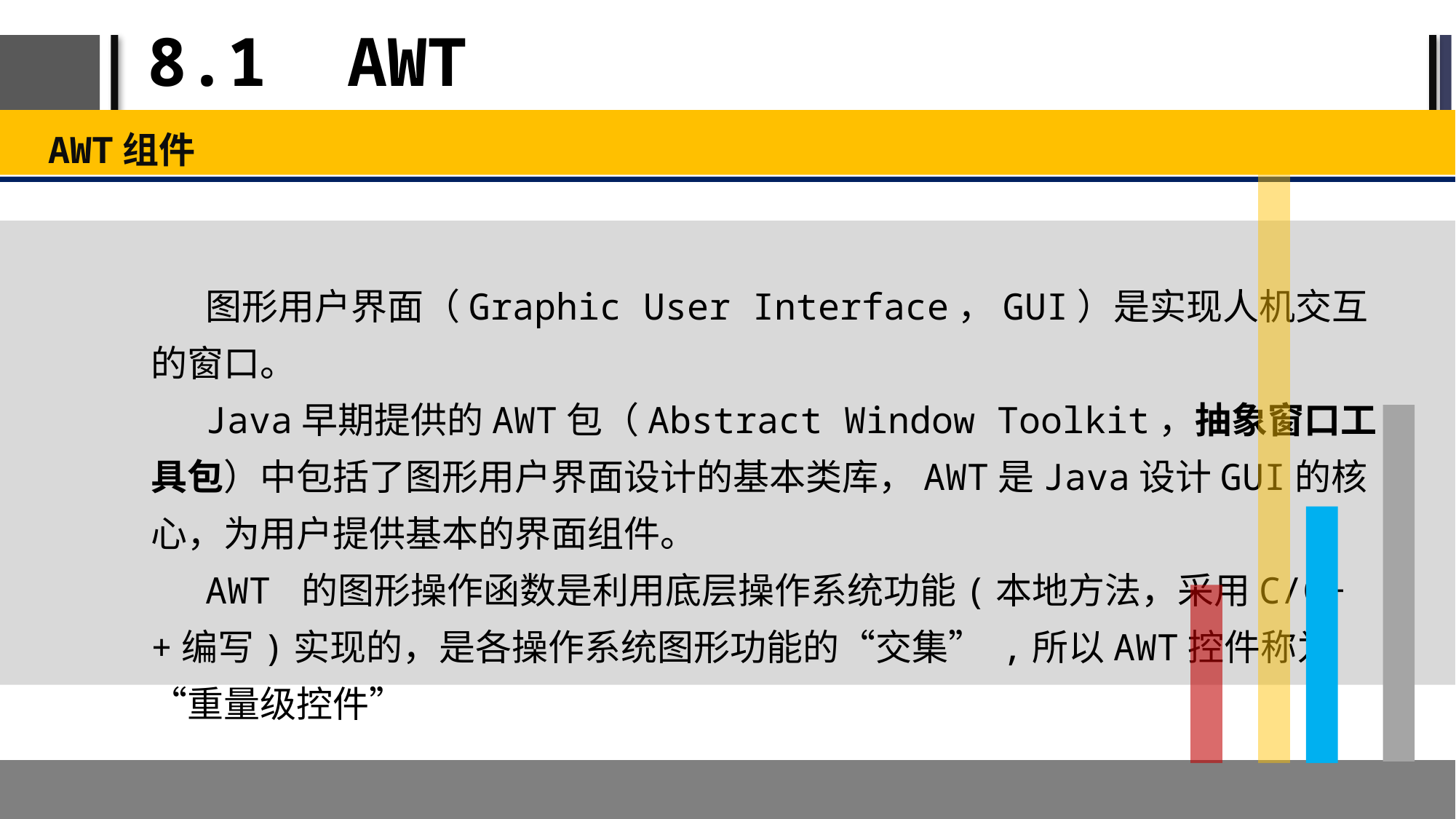

# 8.1  AWT

AWT组件

图形用户界面（Graphic User Interface，GUI）是实现人机交互的窗口。
Java早期提供的AWT包（Abstract Window Toolkit，抽象窗口工具包）中包括了图形用户界面设计的基本类库，AWT是Java设计GUI的核心，为用户提供基本的界面组件。
AWT 的图形操作函数是利用底层操作系统功能(本地方法，采用C/C++编写)实现的，是各操作系统图形功能的“交集” ,所以AWT控件称为“重量级控件”